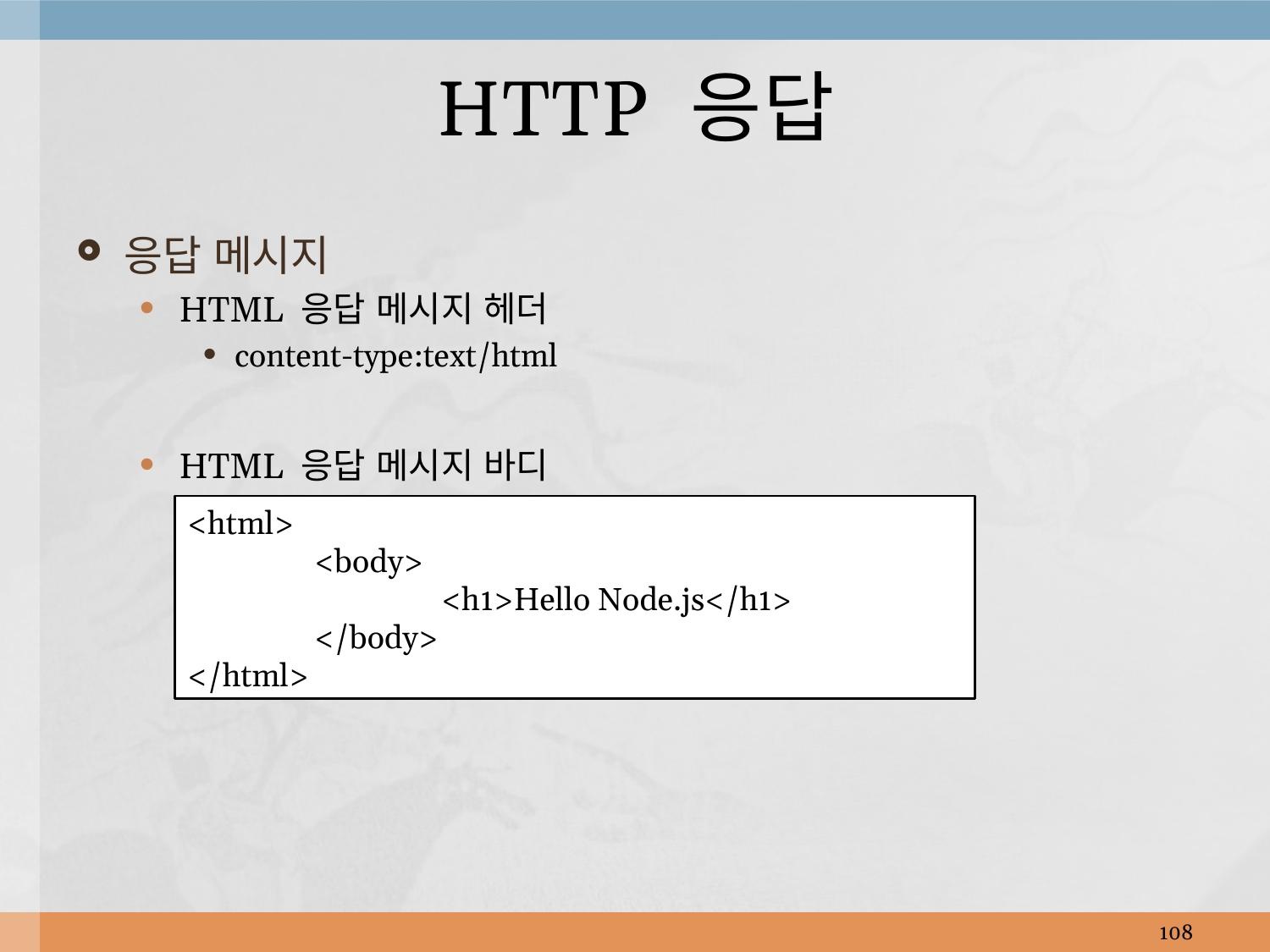

# HTTP 응답
응답 메시지
HTML 응답 메시지 헤더
content-type:text/html

HTML 응답 메시지 바디

<html>
	<body>
		<h1>Hello Node.js</h1>
	</body>
</html>
108